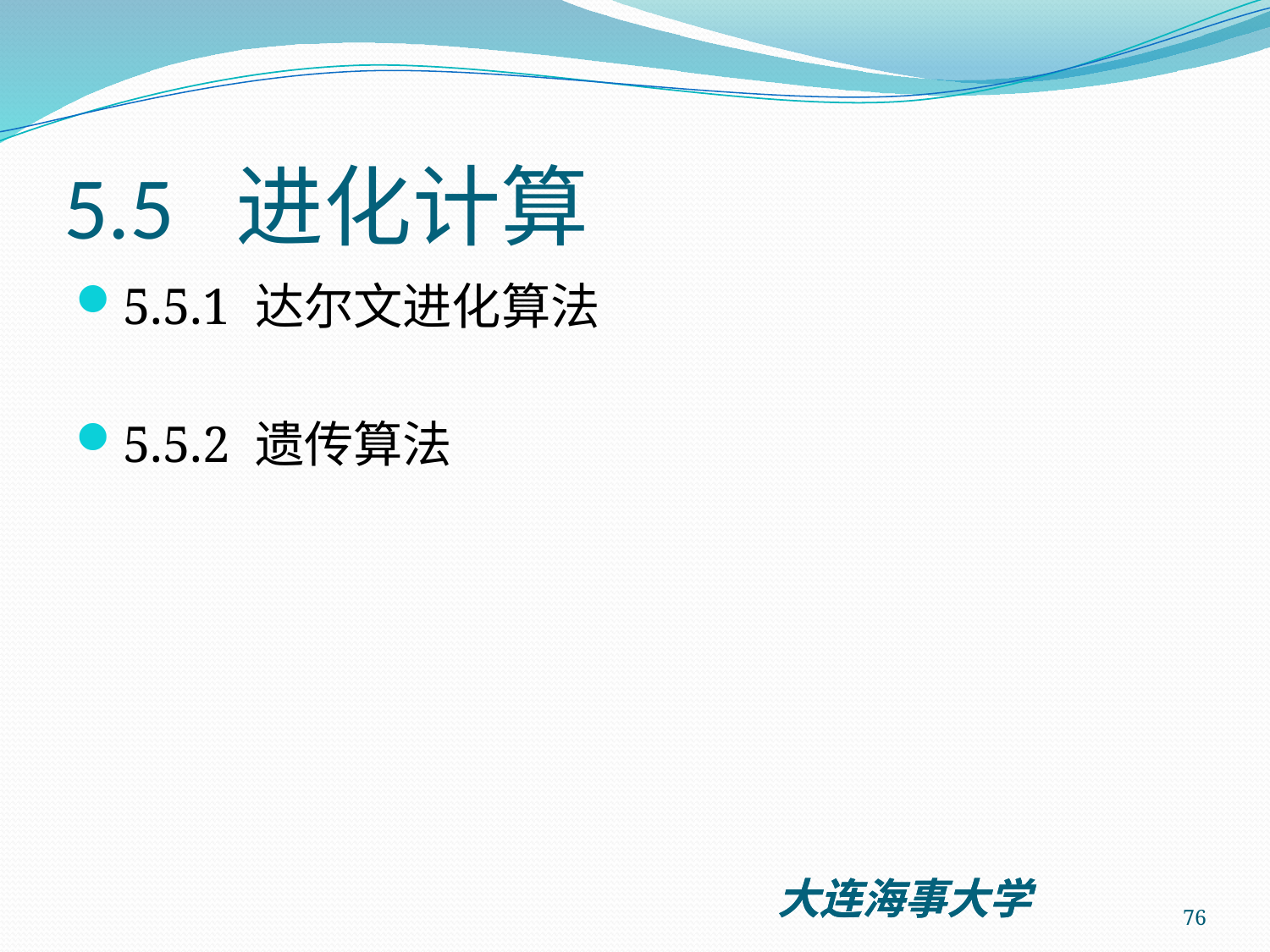

# 5.5  进化计算
5.5.1 达尔文进化算法

5.5.2 遗传算法
76